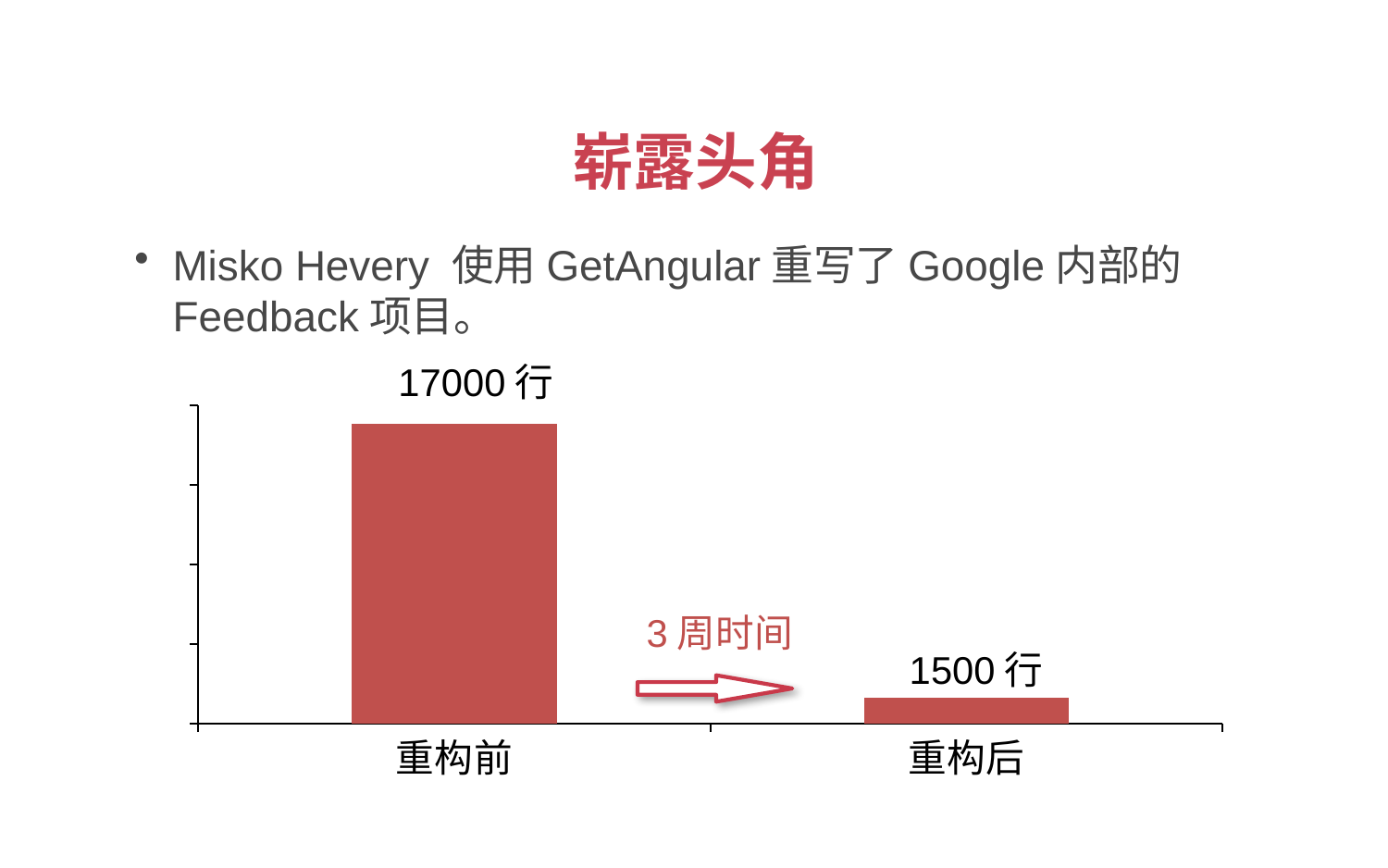

崭露头角
Misko Hevery 使用GetAngular重写了Google内部的Feedback项目。
17000行

[unsupported chart]

1500行
3周时间